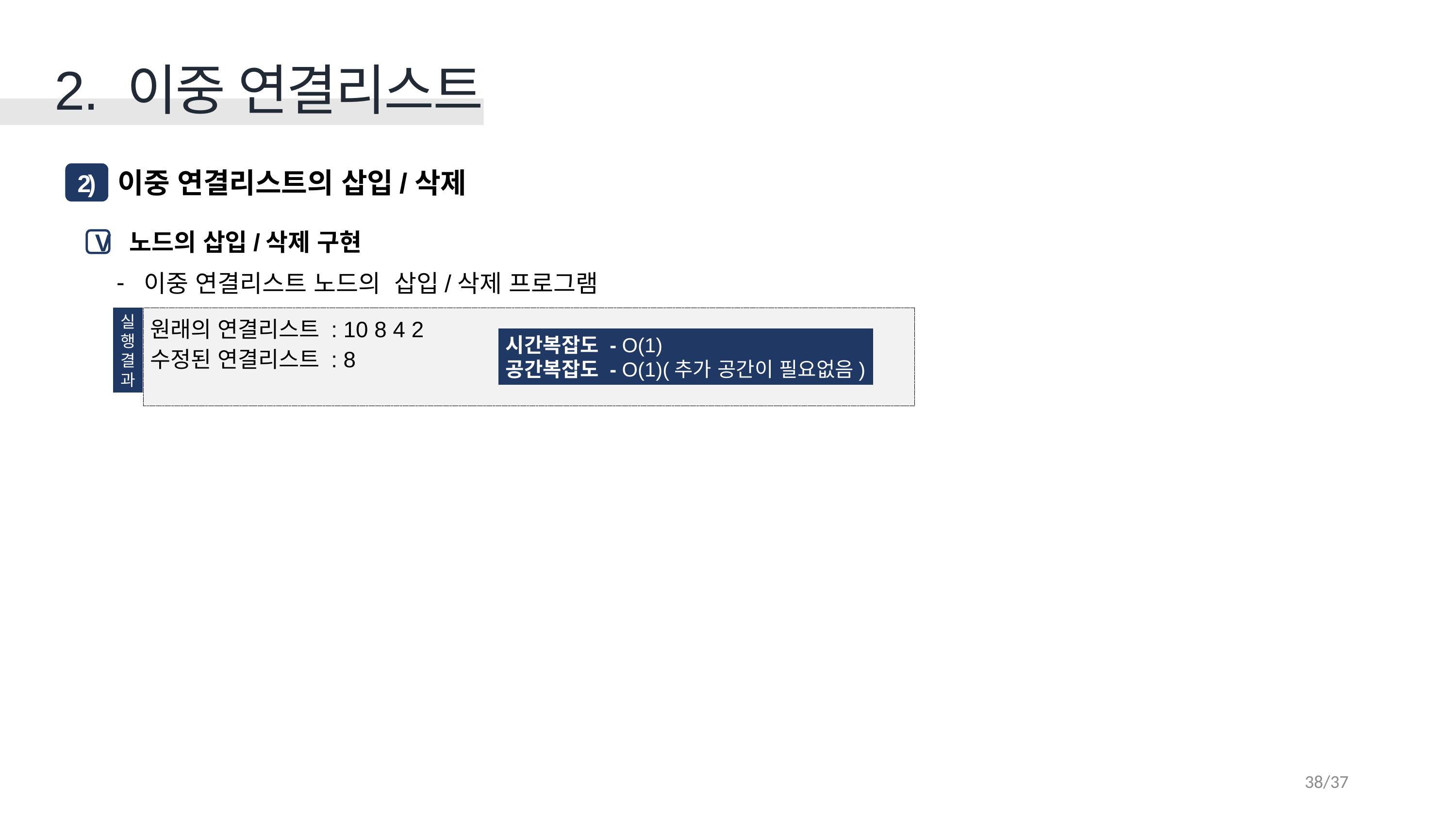

2. 이중 연결리스트

 이중 연결리스트의 삽입/삭제
2)
 노드의 삽입/삭제 구현

이중 연결리스트 노드의  삽입/삭제 프로그램

V
실
행
결
과
원래의 연결리스트 : 10 8 4 2
수정된 연결리스트 : 8

시간복잡도 - O(1)
공간복잡도 - O(1)(추가 공간이 필요없음)
38/37